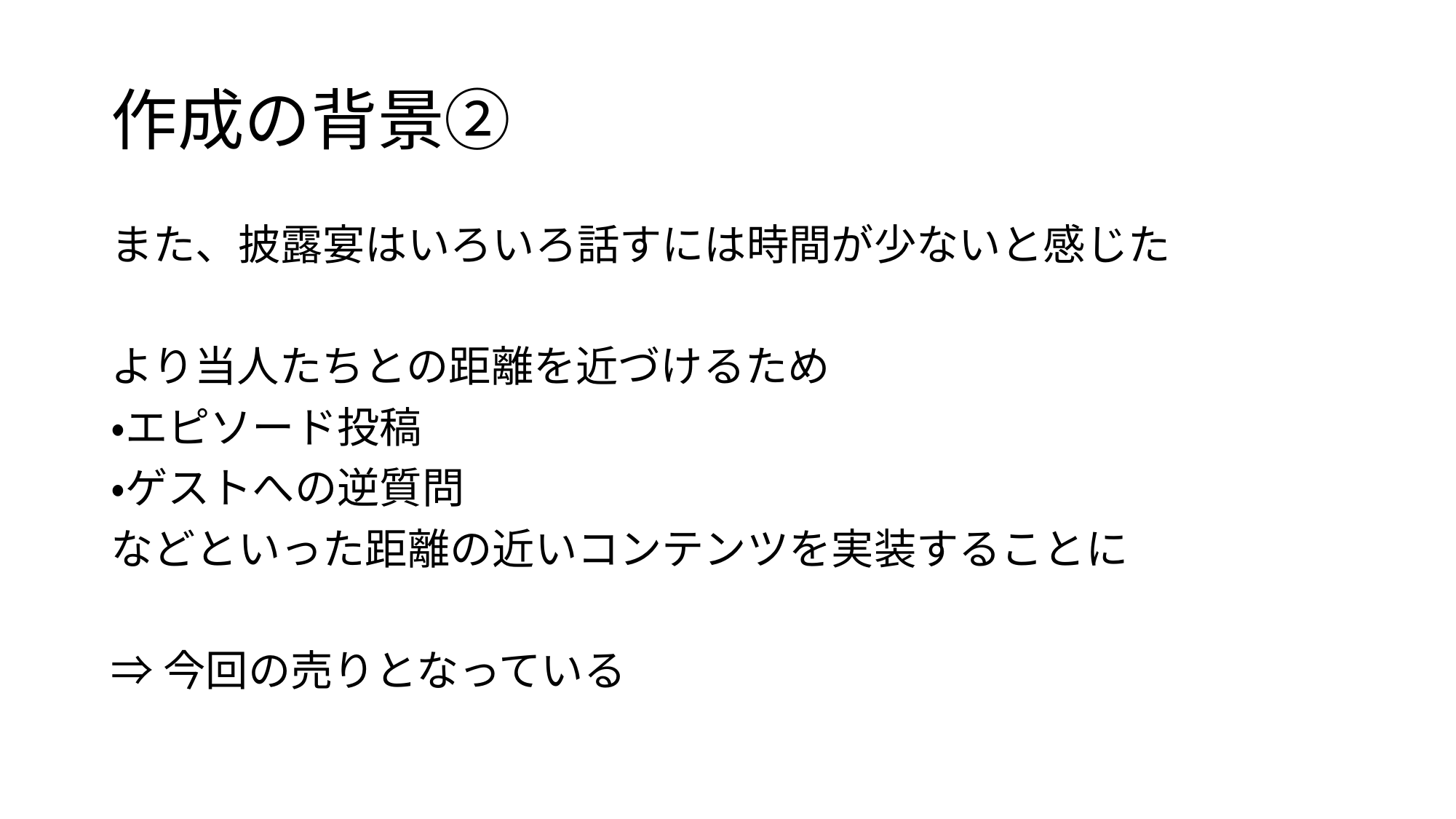

# 作成の背景②
また、披露宴はいろいろ話すには時間が少ないと感じた

より当人たちとの距離を近づけるため
・エピソード投稿
・ゲストへの逆質問
などといった距離の近いコンテンツを実装することに

⇒今回の売りとなっている